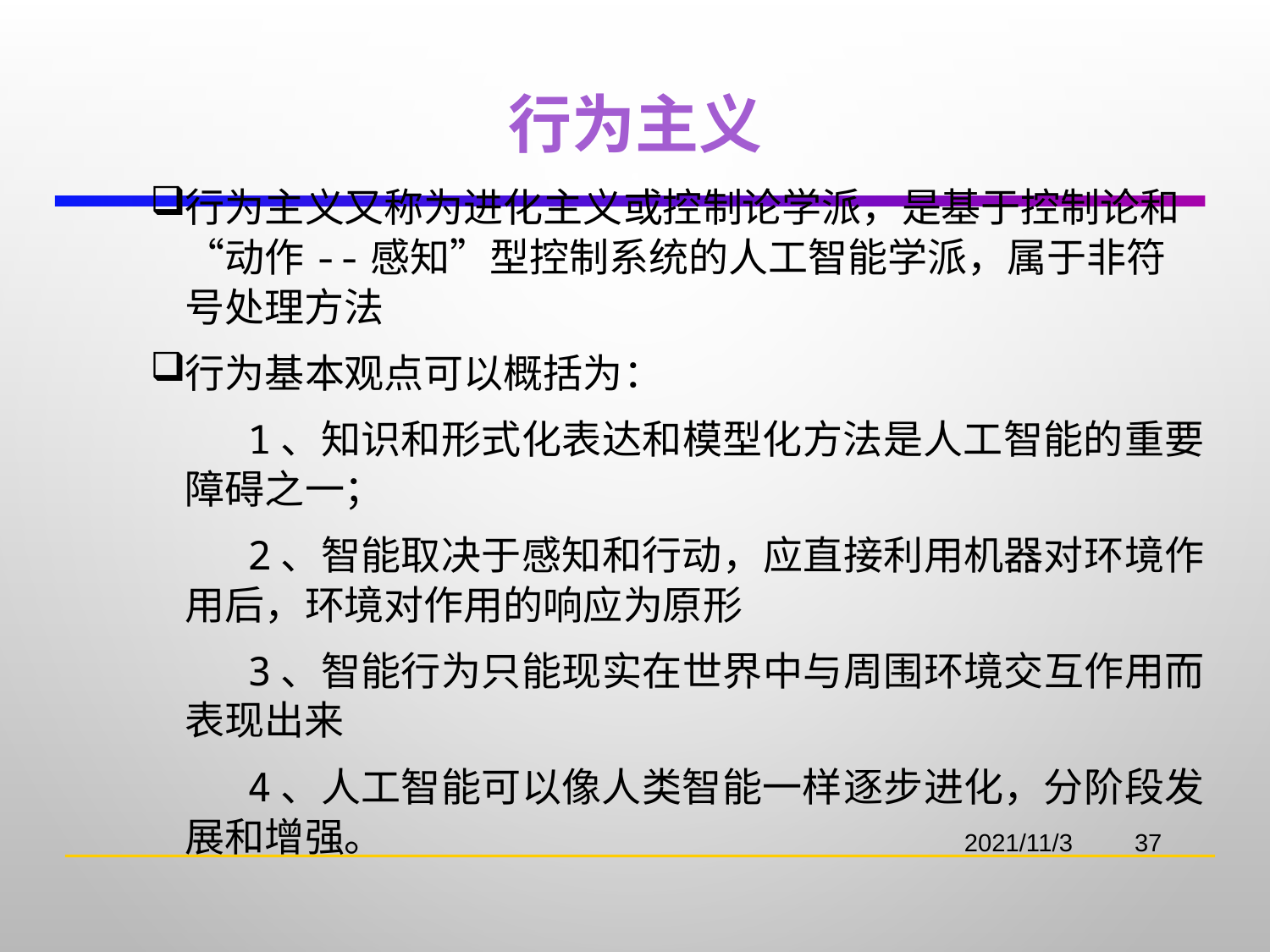

# 行为主义
行为主义又称为进化主义或控制论学派，是基于控制论和“动作--感知”型控制系统的人工智能学派，属于非符号处理方法
行为基本观点可以概括为：
    1、知识和形式化表达和模型化方法是人工智能的重要障碍之一；
    2、智能取决于感知和行动，应直接利用机器对环境作用后，环境对作用的响应为原形
    3、智能行为只能现实在世界中与周围环境交互作用而表现出来
    4、人工智能可以像人类智能一样逐步进化，分阶段发展和增强。
2021/11/3
37